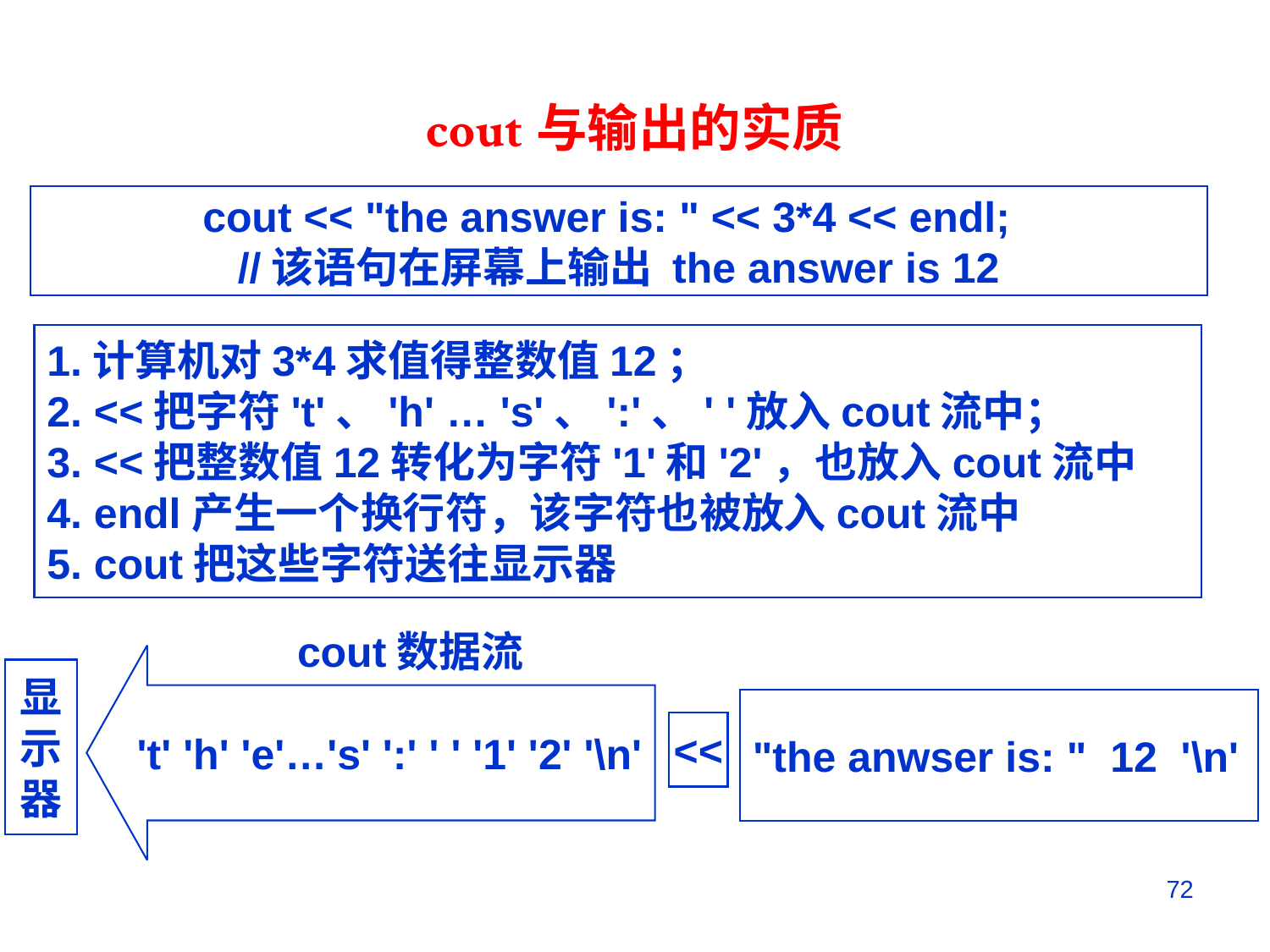

cout与输出的实质
cout << "the answer is: " << 3*4 << endl;
//该语句在屏幕上输出 the answer is 12
1.计算机对3*4求值得整数值12；
2. <<把字符't'、'h' … 's'、':'、' '放入cout流中；
3. <<把整数值12转化为字符'1'和'2'，也放入cout流中
4. endl产生一个换行符，该字符也被放入cout流中
5. cout把这些字符送往显示器
cout数据流
't' 'h' 'e'…'s' ':' ' ' '1' '2' '\n'
显
示
器
"the anwser is: "  12  '\n'
<<
72